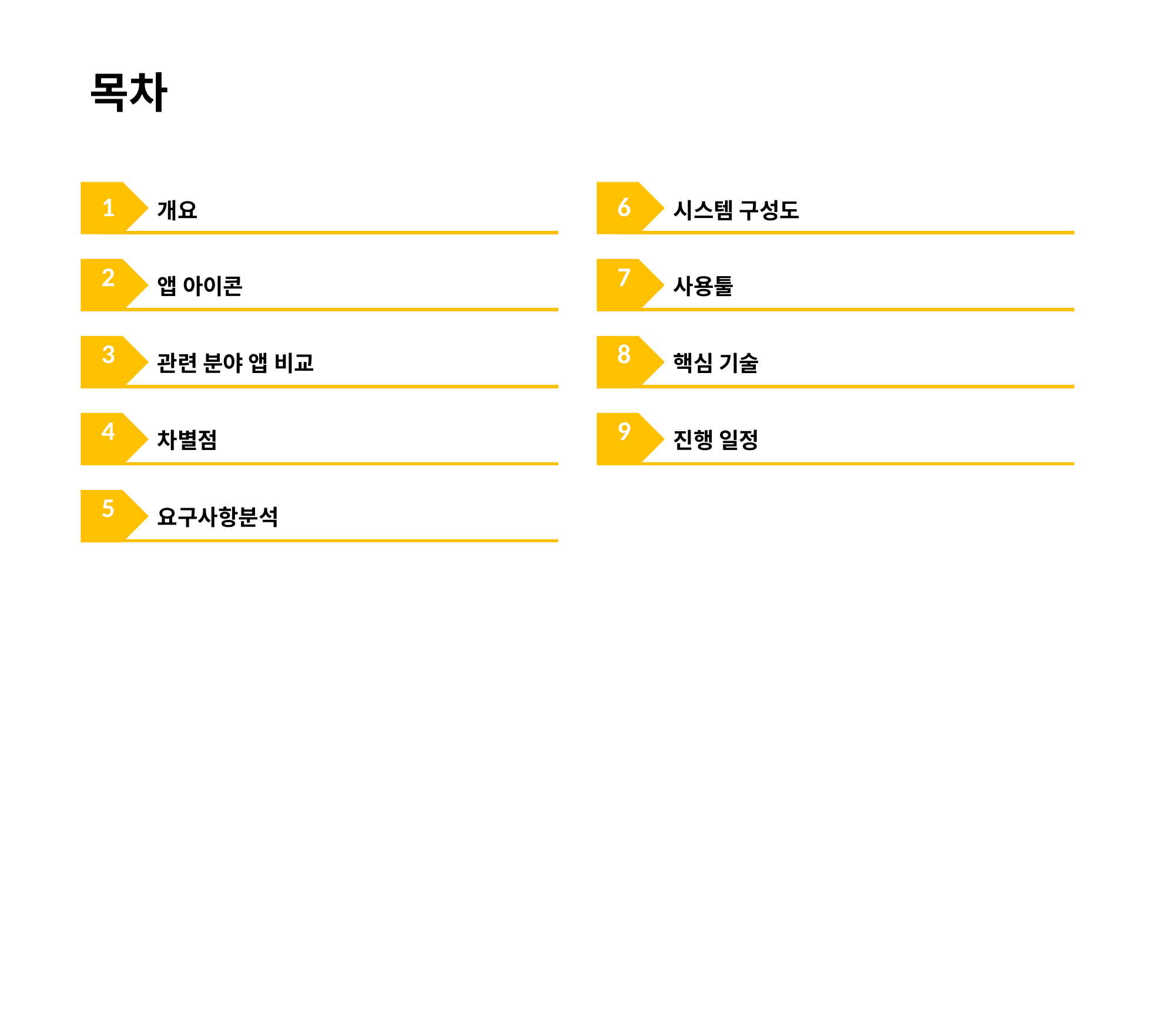

목차

| 1 | 개요 |  | 6 | 시스템 구성도 |
| --- | --- | --- | --- | --- |
| 2 | 앱 아이콘 |  | 7 | 사용툴 |
| 3 | 관련 분야 앱 비교 |  | 8 | 핵심 기술 |
| 4 | 차별점 |  | 9 | 진행 일정 |
| 5 | 요구사항분석 |  |  |  |